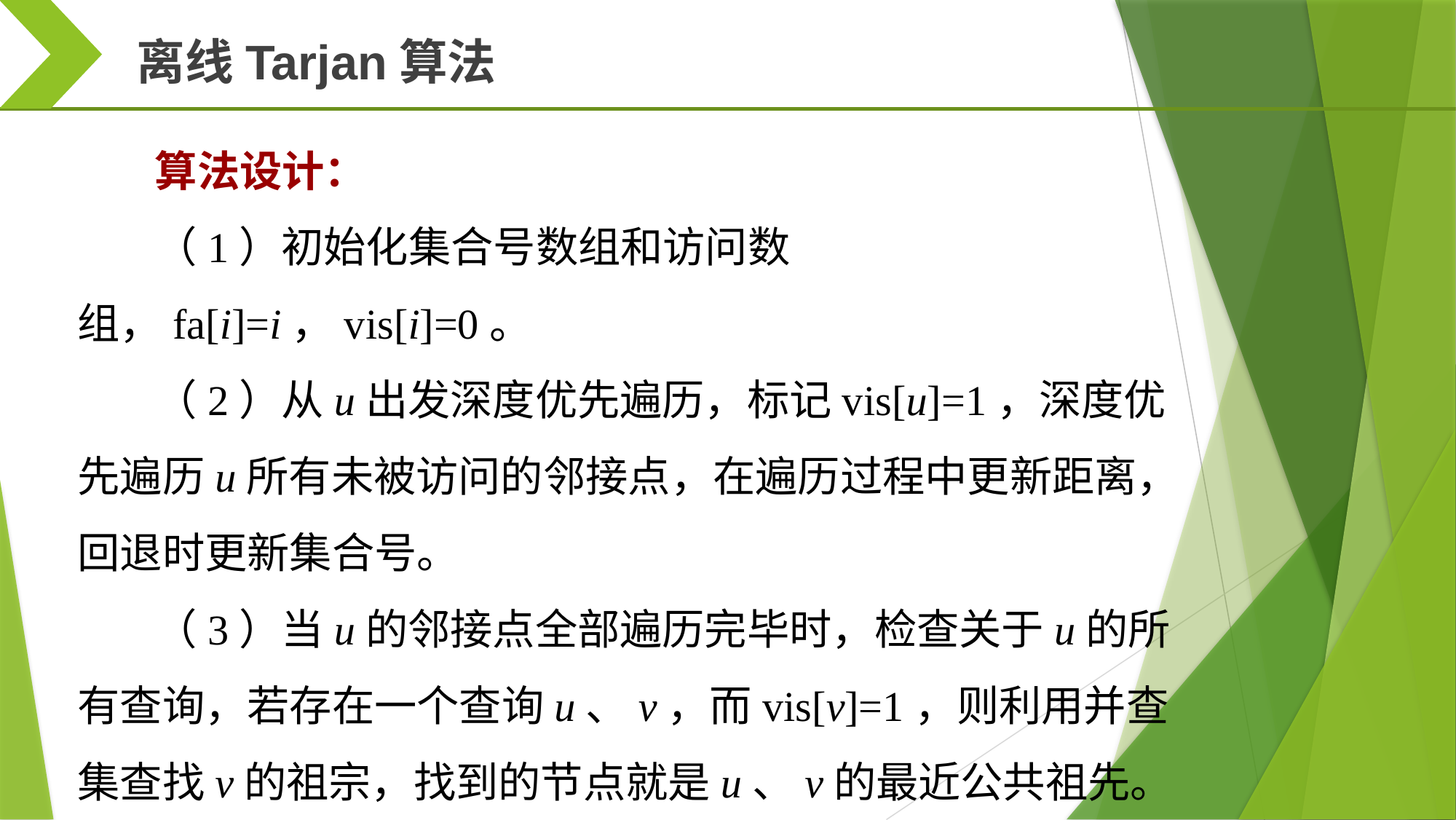

离线Tarjan算法
算法设计：
（1）初始化集合号数组和访问数组，fa[i]=i，vis[i]=0。
（2）从u出发深度优先遍历，标记vis[u]=1，深度优先遍历u所有未被访问的邻接点，在遍历过程中更新距离，回退时更新集合号。
（3）当u的邻接点全部遍历完毕时，检查关于u的所有查询，若存在一个查询u、v，而vis[v]=1，则利用并查集查找v的祖宗，找到的节点就是u、v的最近公共祖先。